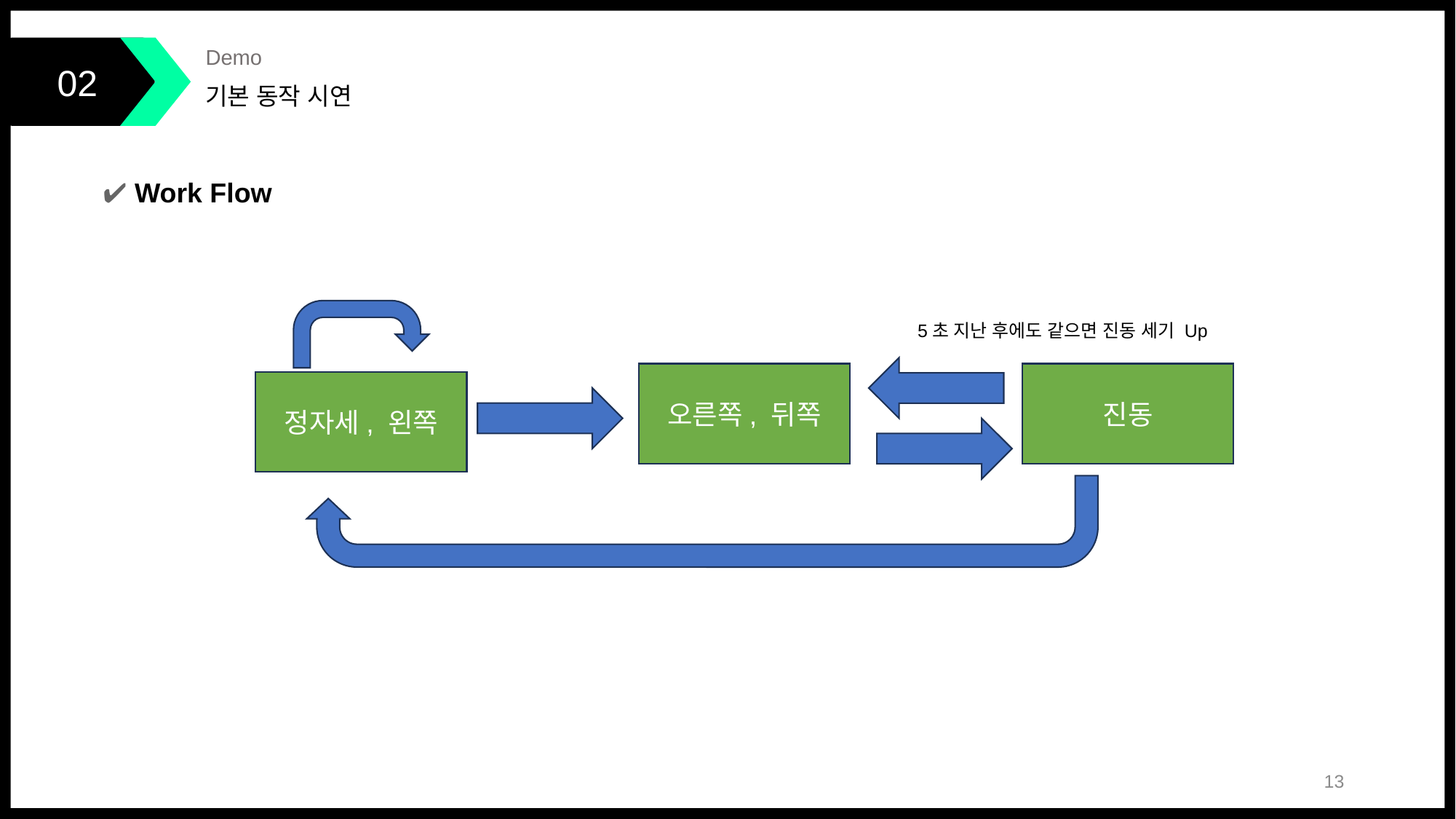

02
Demo
기본 동작 시연
✔ Work Flow

5초 지난 후에도 같으면 진동 세기 Up

오른쪽, 뒤쪽
진동
정자세, 왼쪽

13